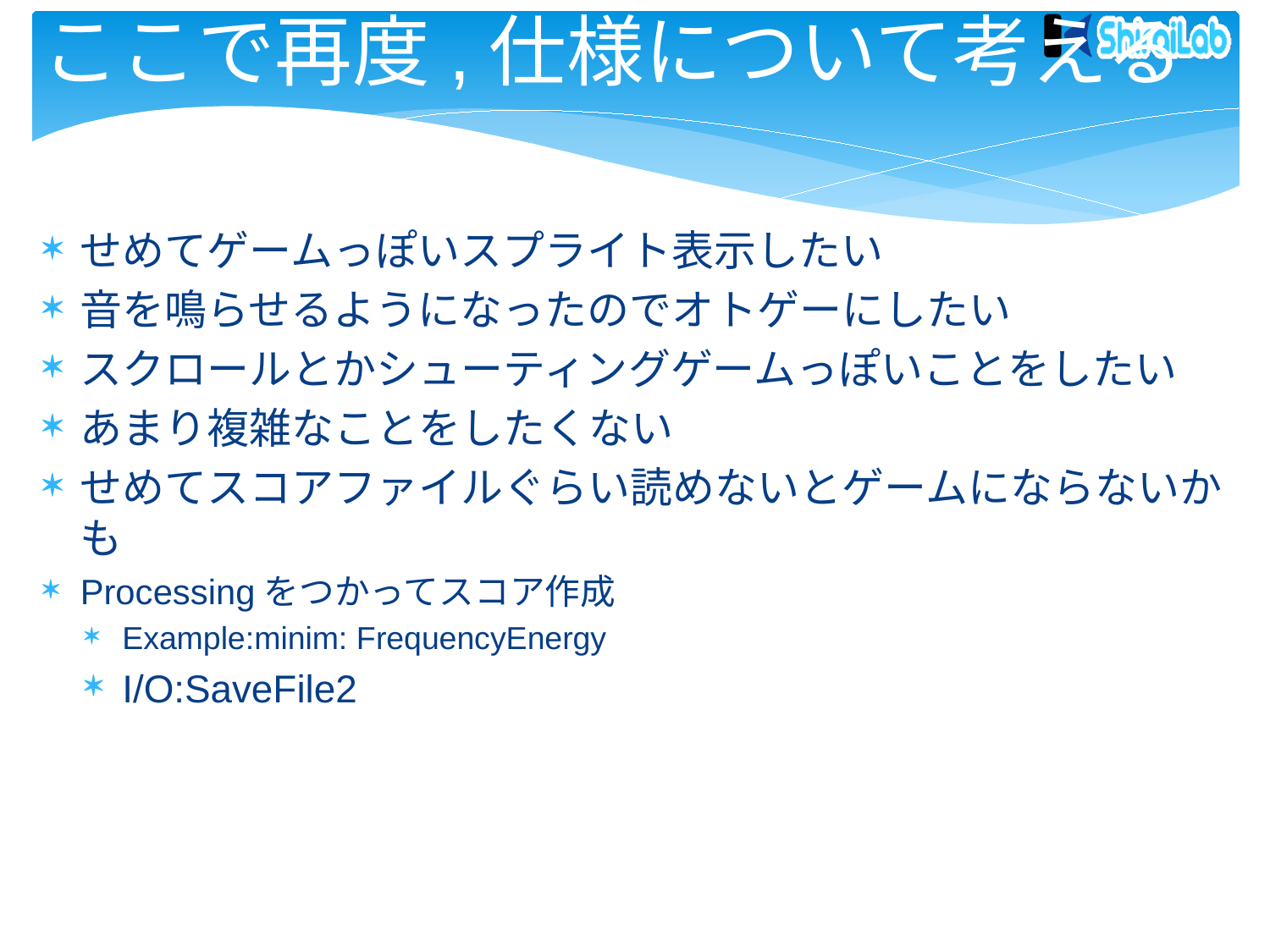

# ここで再度,仕様について考える
せめてゲームっぽいスプライト表示したい
音を鳴らせるようになったのでオトゲーにしたい
スクロールとかシューティングゲームっぽいことをしたい
あまり複雑なことをしたくない
せめてスコアファイルぐらい読めないとゲームにならないかも
Processingをつかってスコア作成
Example:minim: FrequencyEnergy
I/O:SaveFile2